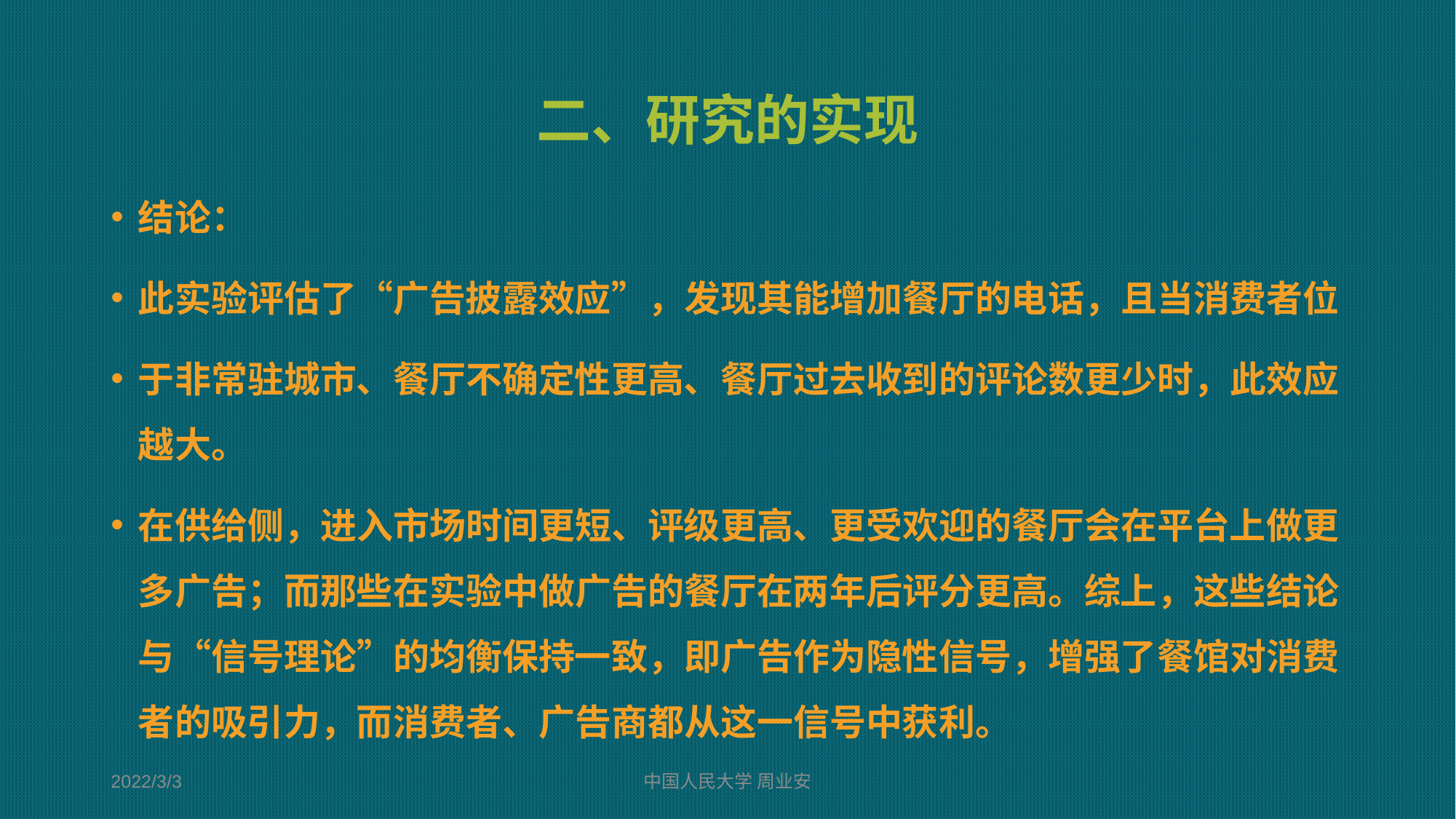

# 二、研究的实现
结论：
此实验评估了“广告披露效应”，发现其能增加餐厅的电话，且当消费者位
于非常驻城市、餐厅不确定性更高、餐厅过去收到的评论数更少时，此效应越大。
在供给侧，进入市场时间更短、评级更高、更受欢迎的餐厅会在平台上做更多广告；而那些在实验中做广告的餐厅在两年后评分更高。综上，这些结论与“信号理论”的均衡保持一致，即广告作为隐性信号，增强了餐馆对消费者的吸引力，而消费者、广告商都从这一信号中获利。
2022/3/3
中国人民大学 周业安